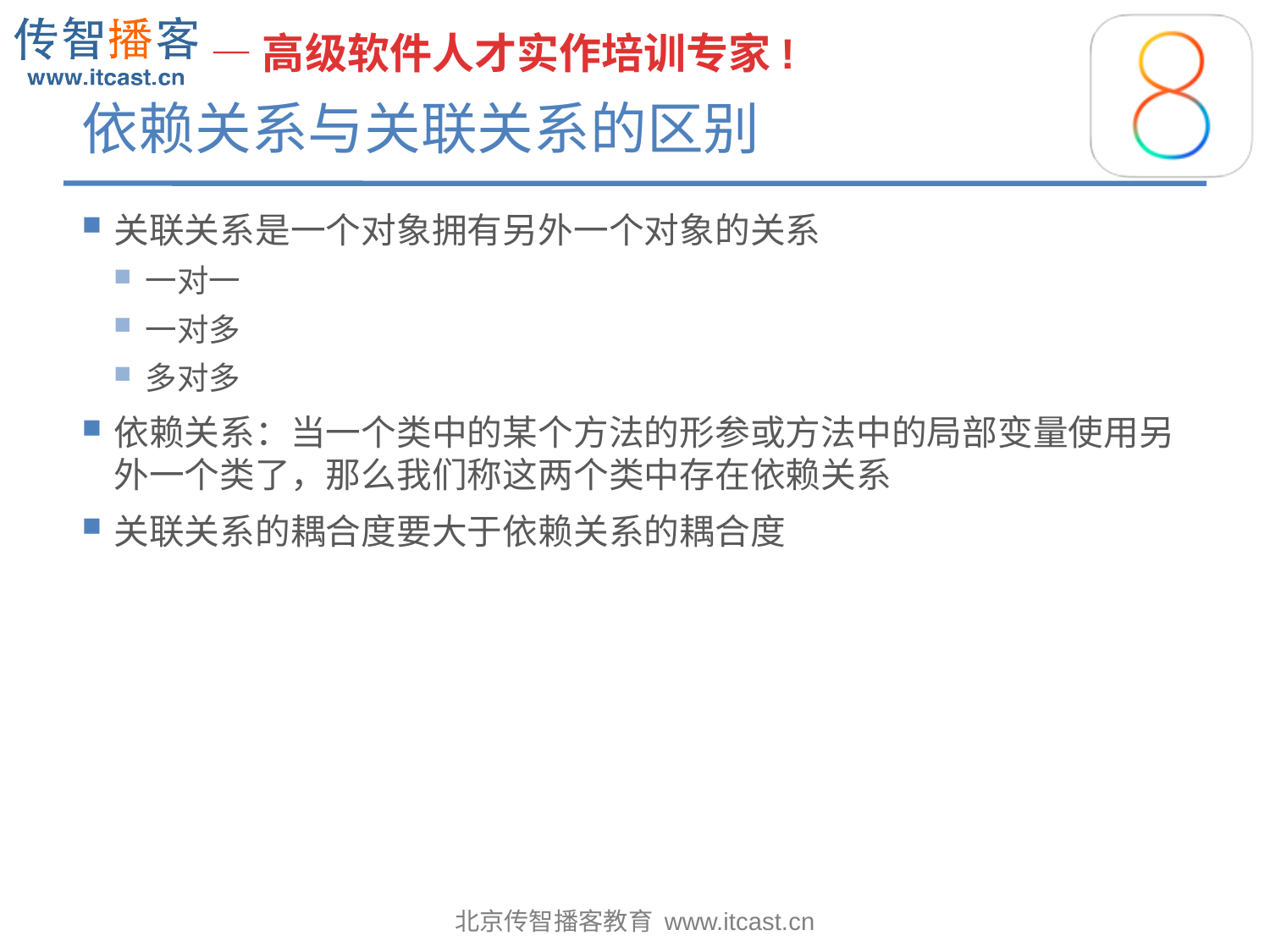

# 依赖关系与关联关系的区别
关联关系是一个对象拥有另外一个对象的关系
一对一
一对多
多对多
依赖关系：当一个类中的某个方法的形参或方法中的局部变量使用另外一个类了，那么我们称这两个类中存在依赖关系
关联关系的耦合度要大于依赖关系的耦合度